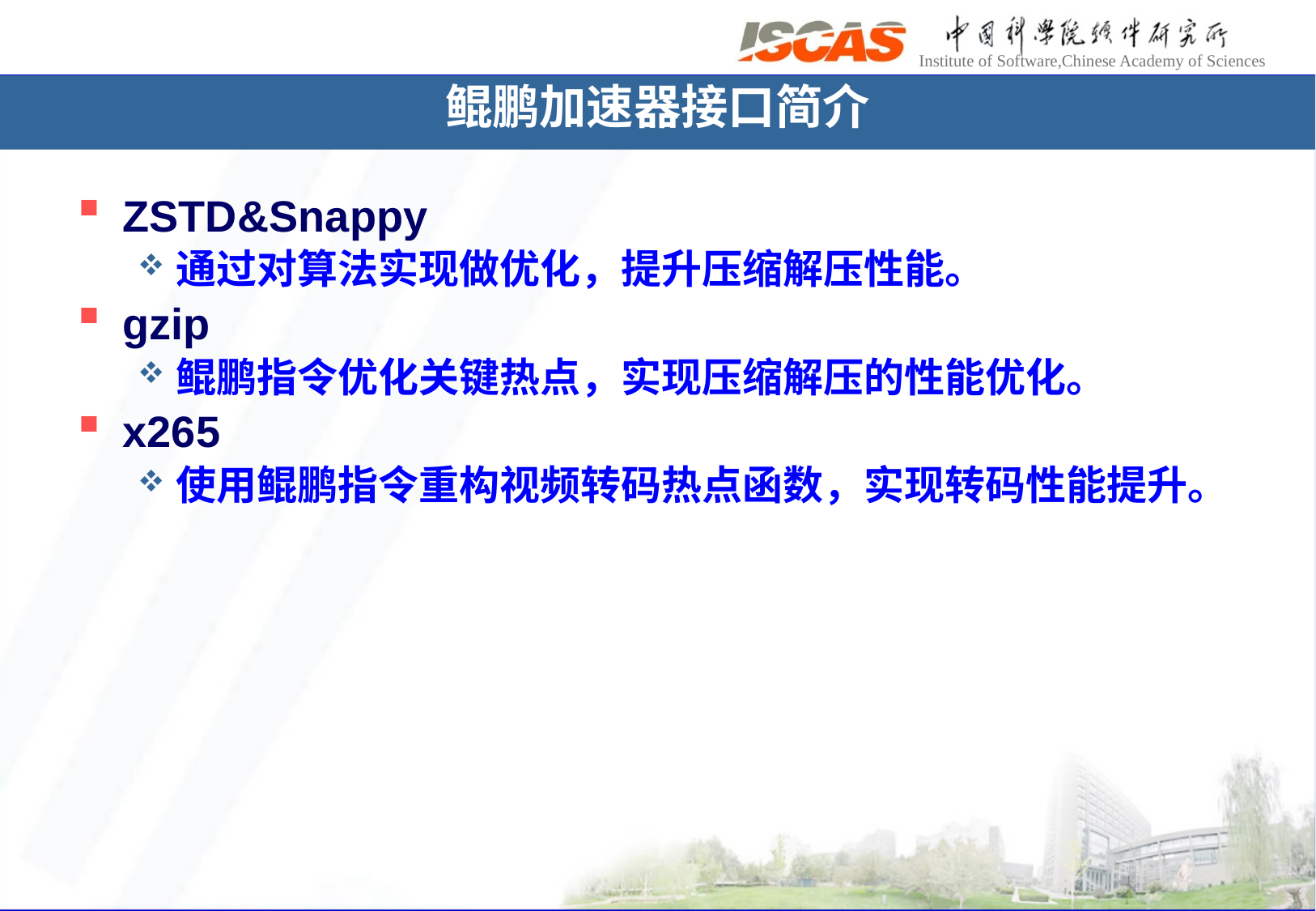

# 鲲鹏加速器接口简介
ZSTD&Snappy
通过对算法实现做优化，提升压缩解压性能。
gzip
鲲鹏指令优化关键热点，实现压缩解压的性能优化。
x265
使用鲲鹏指令重构视频转码热点函数，实现转码性能提升。